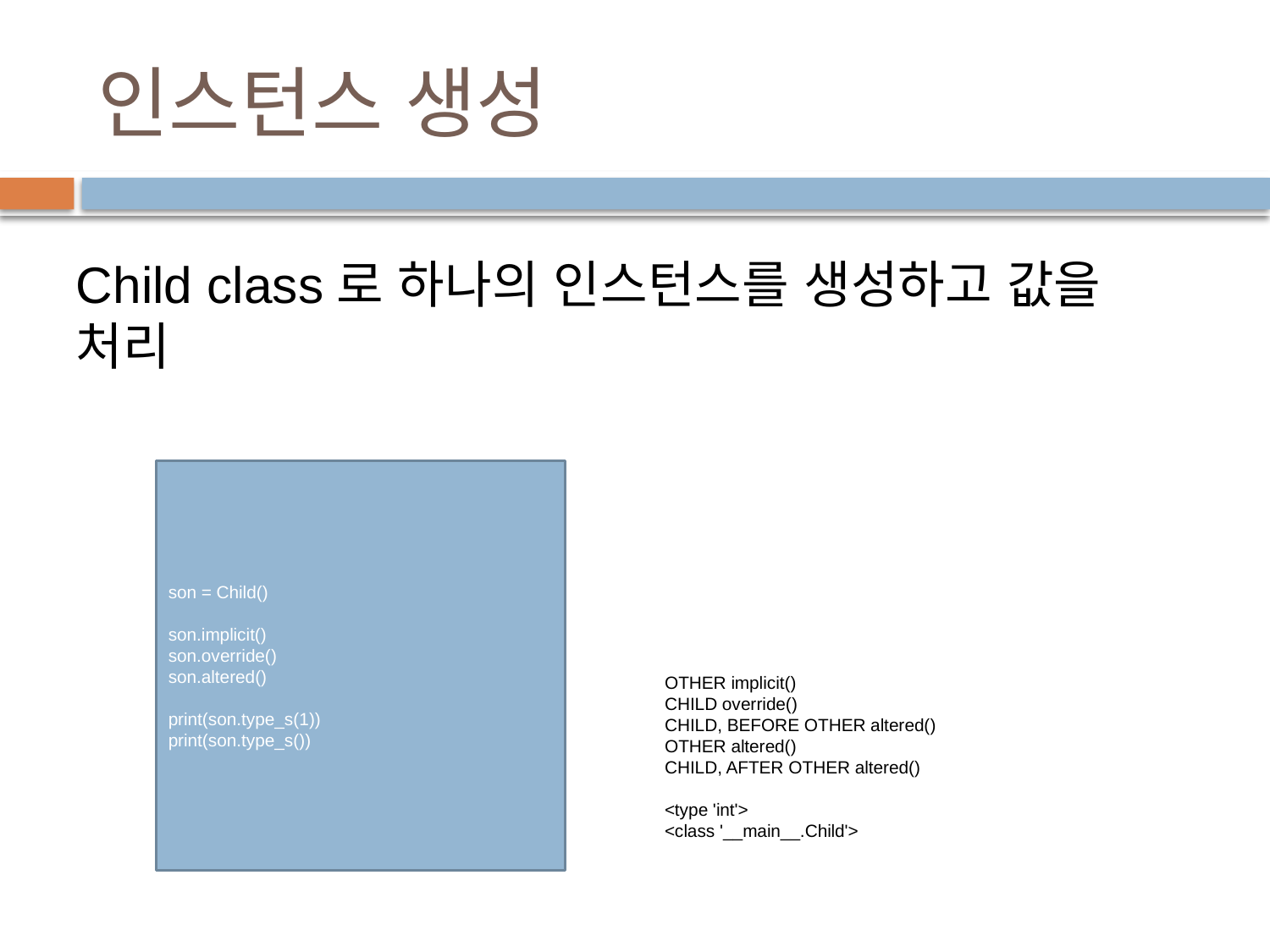

# 인스턴스 생성
Child class로 하나의 인스턴스를 생성하고 값을 처리
son = Child()

son.implicit()
son.override()
son.altered()

print(son.type_s(1))
print(son.type_s())
OTHER implicit()
CHILD override()
CHILD, BEFORE OTHER altered()
OTHER altered()
CHILD, AFTER OTHER altered()

<type 'int'>
<class '__main__.Child'>